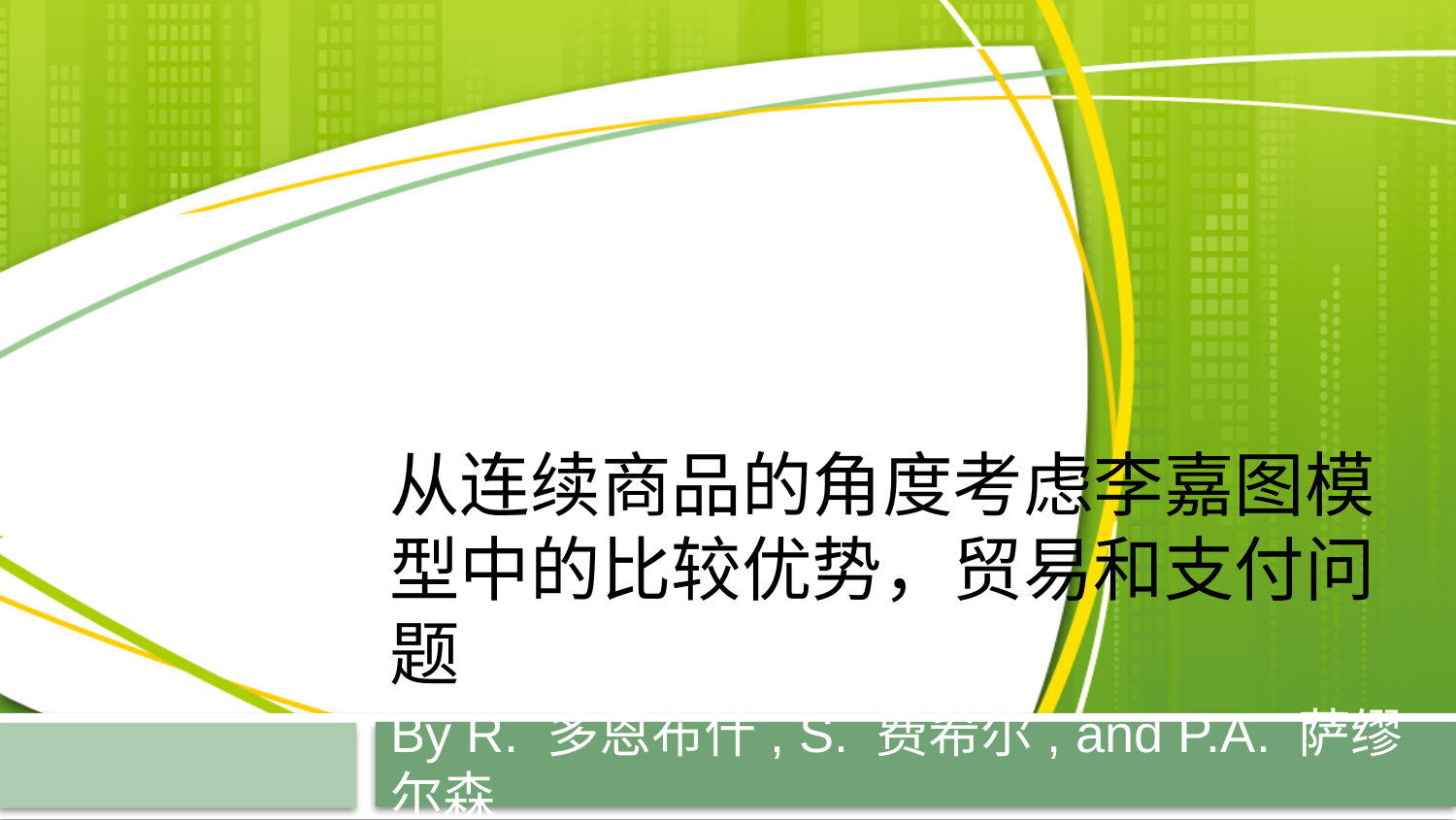

# 从连续商品的角度考虑李嘉图模型中的比较优势，贸易和支付问题
By R. 多恩布什, S. 费希尔, and P.A. 萨缪尔森